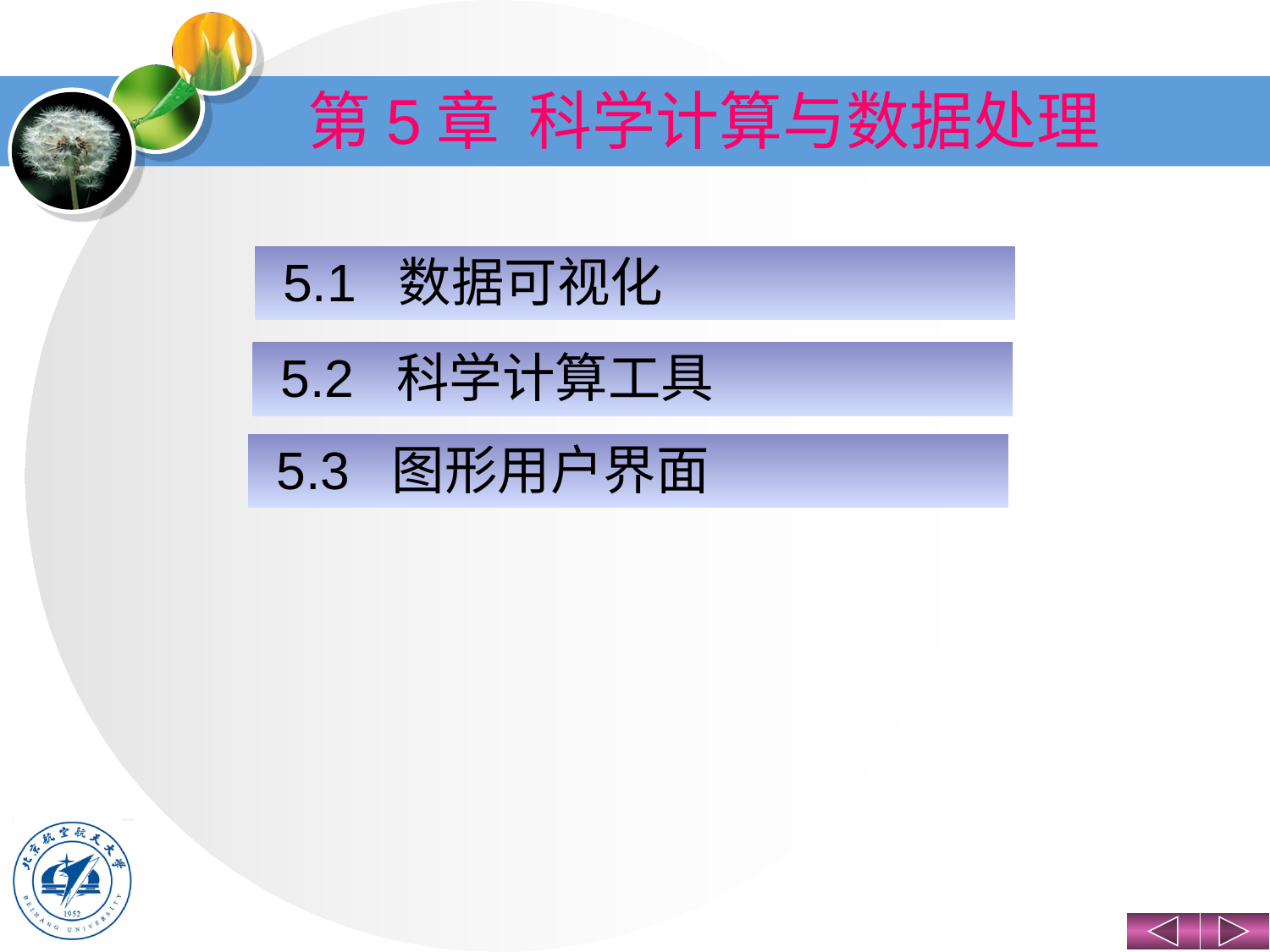

# 第5章  科学计算与数据处理
 5.1  数据可视化
 5.2  科学计算工具
 5.3  图形用户界面
6